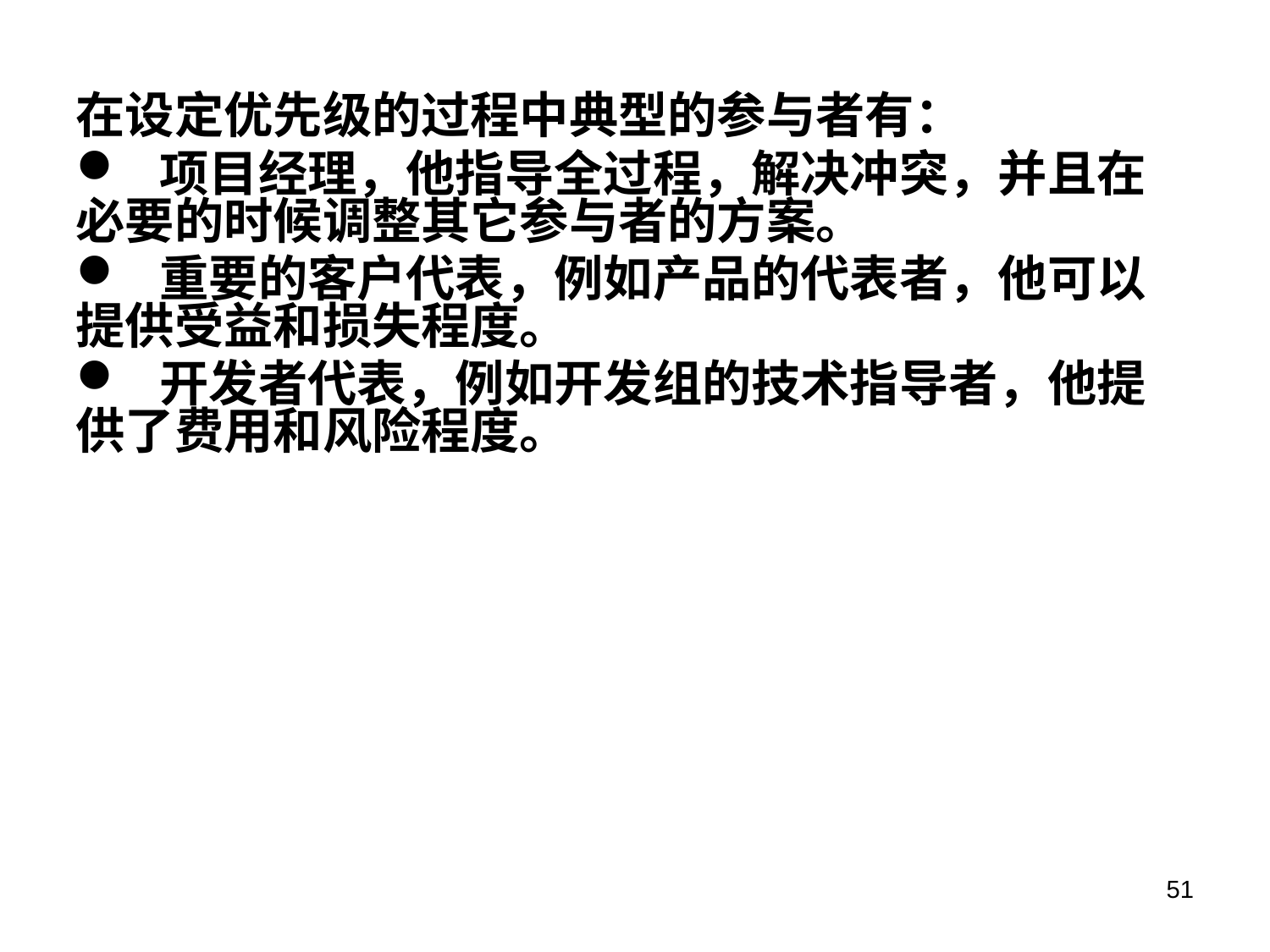

在设定优先级的过程中典型的参与者有：
  项目经理，他指导全过程，解决冲突，并且在必要的时候调整其它参与者的方案。
  重要的客户代表，例如产品的代表者，他可以提供受益和损失程度。
  开发者代表，例如开发组的技术指导者，他提供了费用和风险程度。
51